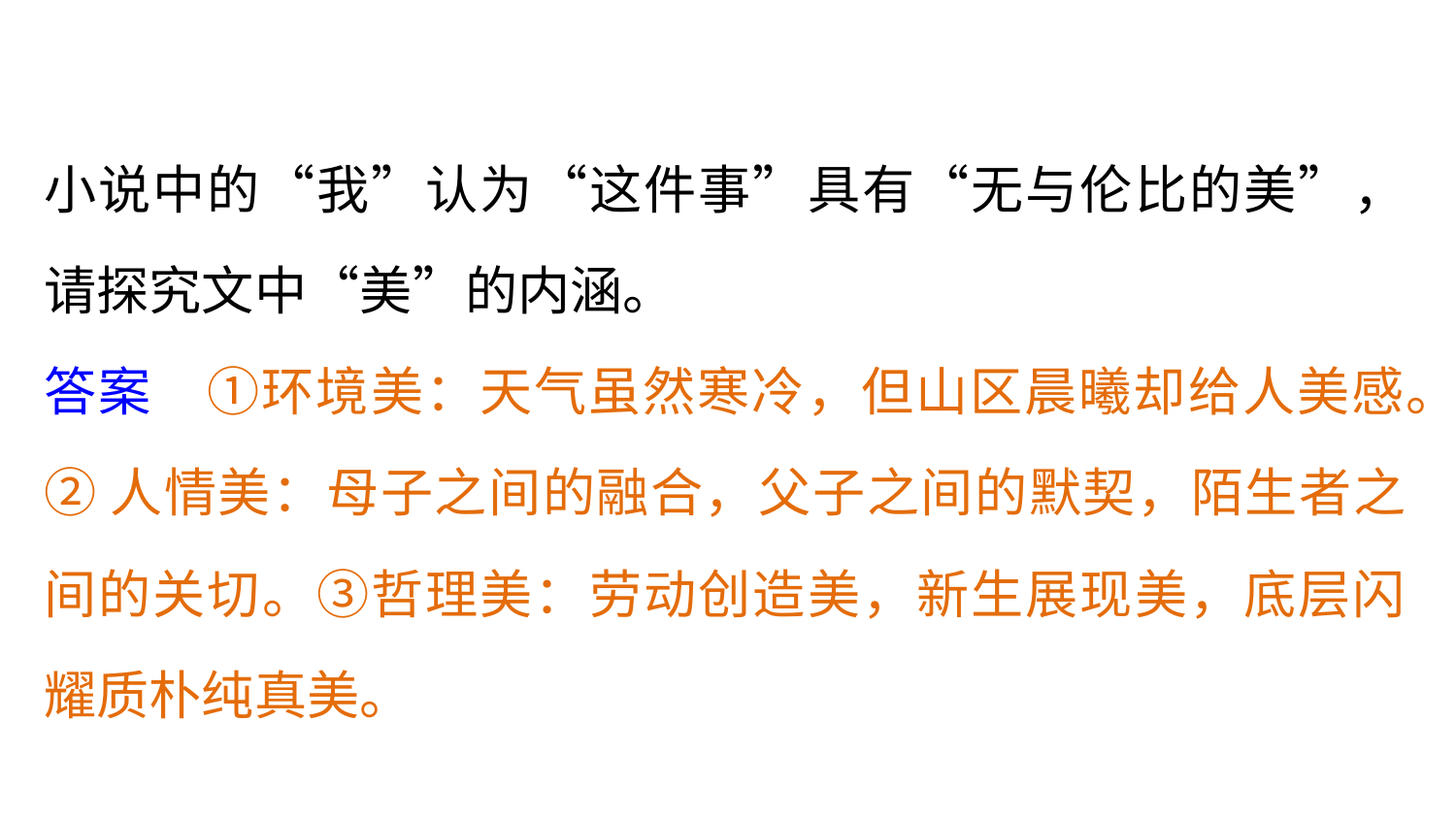

小说中的“我”认为“这件事”具有“无与伦比的美”，请探究文中“美”的内涵。
答案　①环境美：天气虽然寒冷，但山区晨曦却给人美感。
②人情美：母子之间的融合，父子之间的默契，陌生者之间的关切。③哲理美：劳动创造美，新生展现美，底层闪耀质朴纯真美。